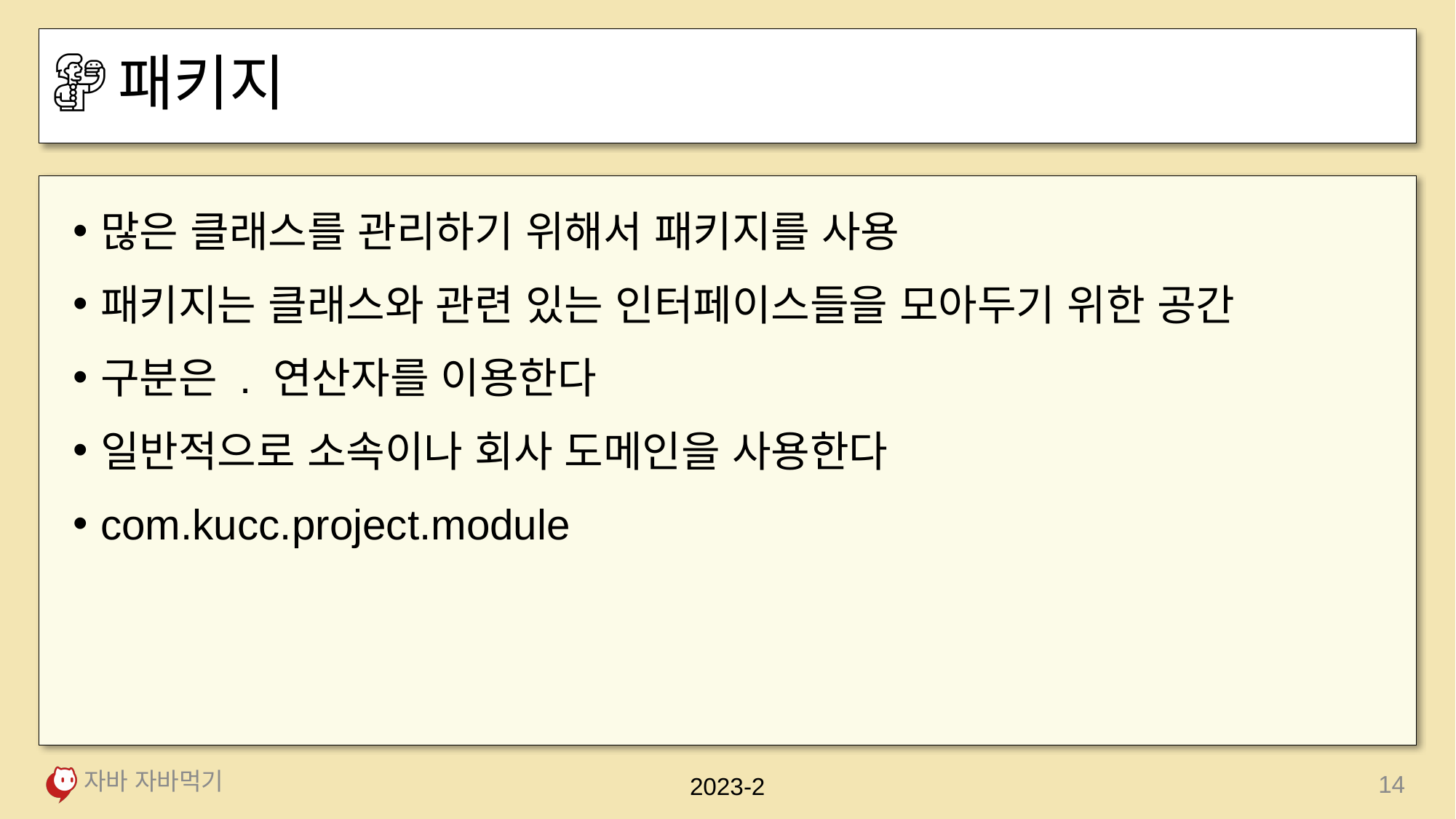

# 패키지
많은 클래스를 관리하기 위해서 패키지를 사용
패키지는 클래스와 관련 있는 인터페이스들을 모아두기 위한 공간
구분은 . 연산자를 이용한다
일반적으로 소속이나 회사 도메인을 사용한다
com.kucc.project.module
자바 자바먹기
14